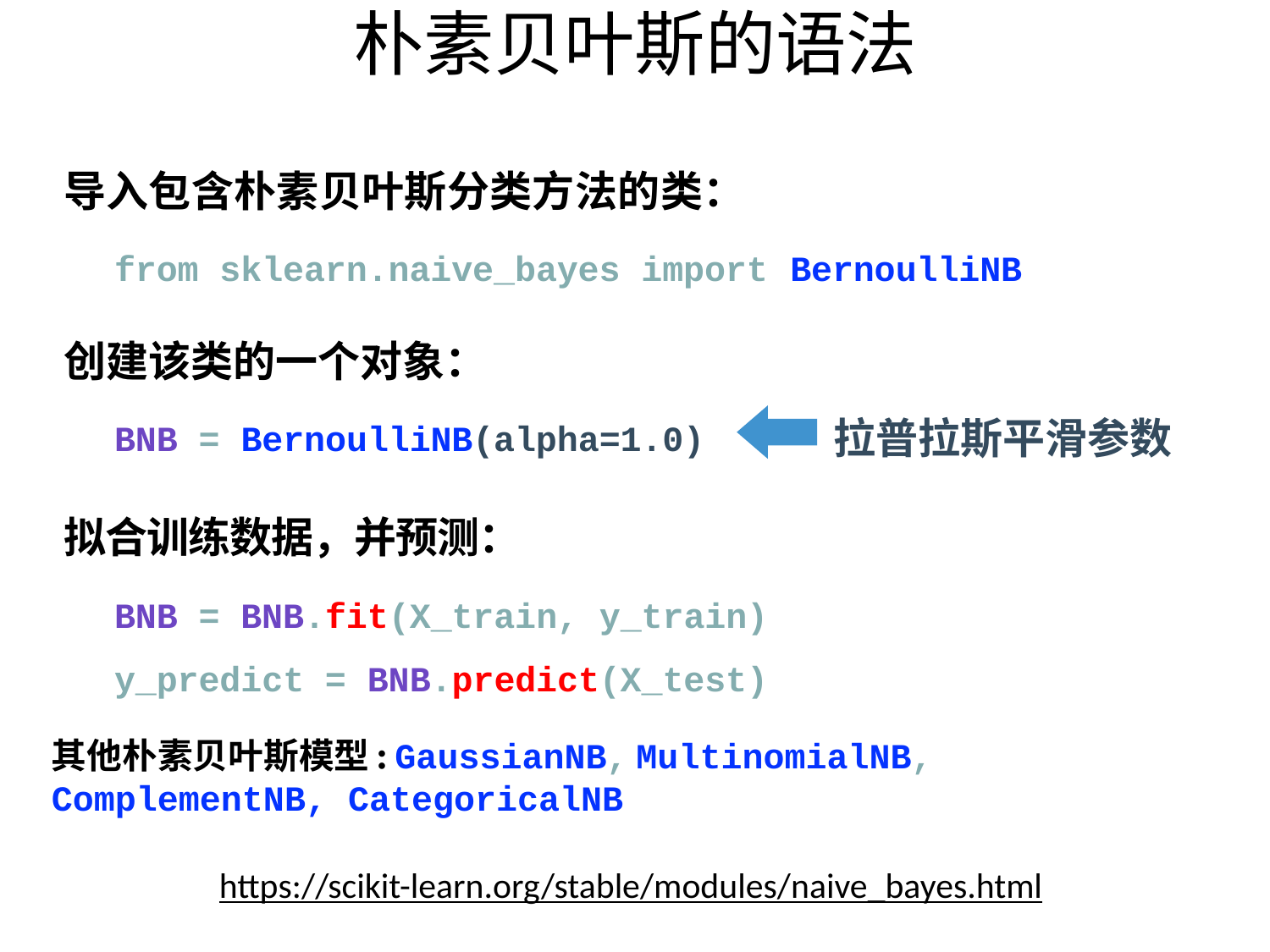

# 朴素贝叶斯的语法
导入包含朴素贝叶斯分类方法的类：
from sklearn.naive_bayes import BernoulliNB
创建该类的一个对象：
BNB = BernoulliNB(alpha=1.0)

拉普拉斯平滑参数
拟合训练数据，并预测：
BNB = BNB.fit(X_train, y_train)  y_predict = BNB.predict(X_test)
其他朴素贝叶斯模型: GaussianNB, MultinomialNB, ComplementNB, CategoricalNB
https://scikit-learn.org/stable/modules/naive_bayes.html